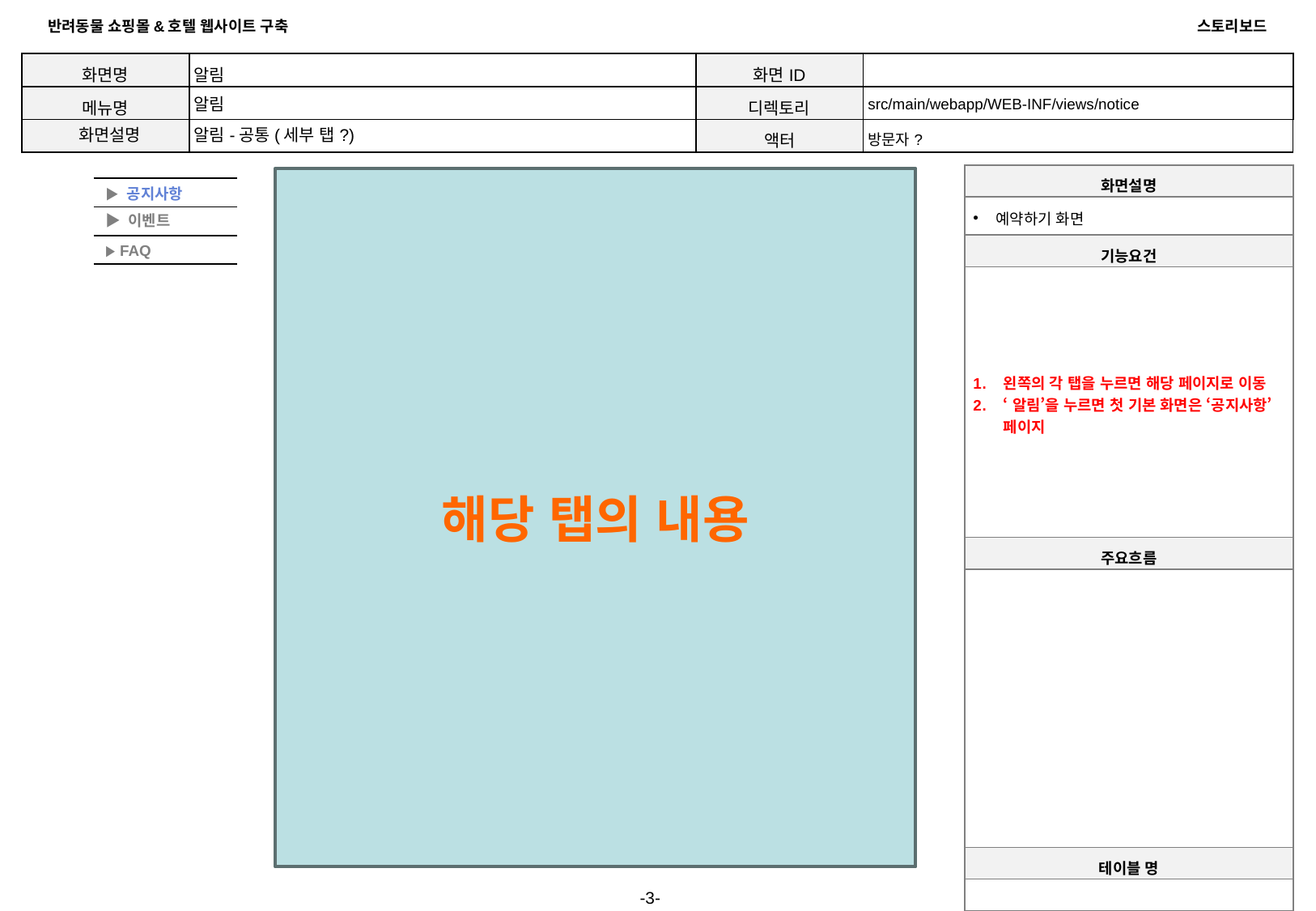

| 화면명 | 알림 | 화면ID |  |
| --- | --- | --- | --- |
| 메뉴명 | 알림 | 디렉토리 | src/main/webapp/WEB-INF/views/notice |
| 화면설명 | 알림-공통(세부 탭?) | 액터 | 방문자? |
| 화면설명 |
| --- |
| 예약하기 화면 |
| 기능요건 |
| 왼쪽의 각 탭을 누르면 해당 페이지로 이동 ‘알림’을 누르면 첫 기본 화면은 ‘공지사항’ 페이지 |
| 주요흐름 |
|  |
해당 탭의 내용
▶ 공지사항
▶ 이벤트
▶ FAQ
| 테이블 명 |
| --- |
|  |